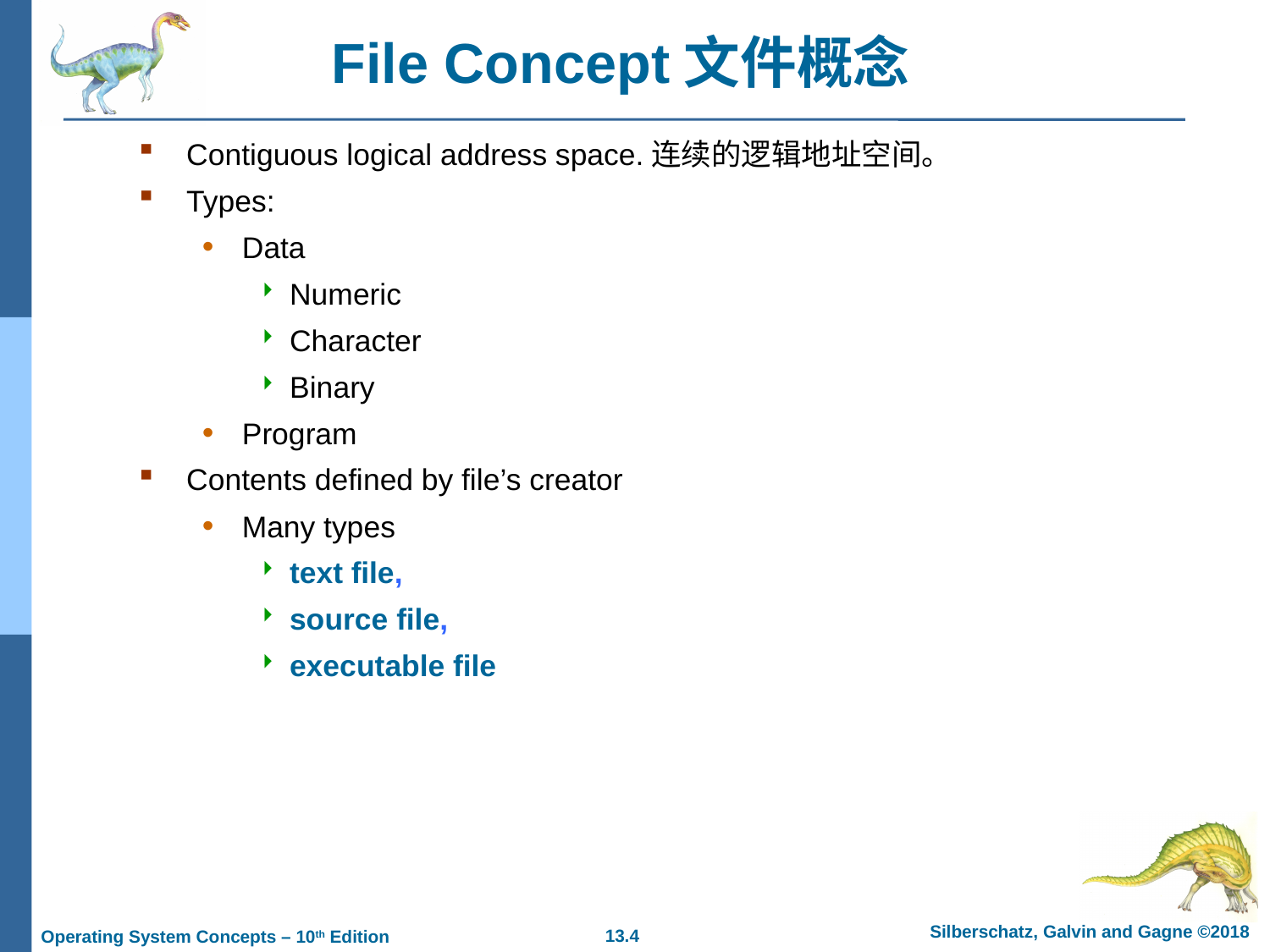

# File Concept文件概念
Contiguous logical address space.连续的逻辑地址空间。
Types:
Data
Numeric
Character
Binary
Program
Contents defined by file’s creator
Many types
text file,
source file,
executable file